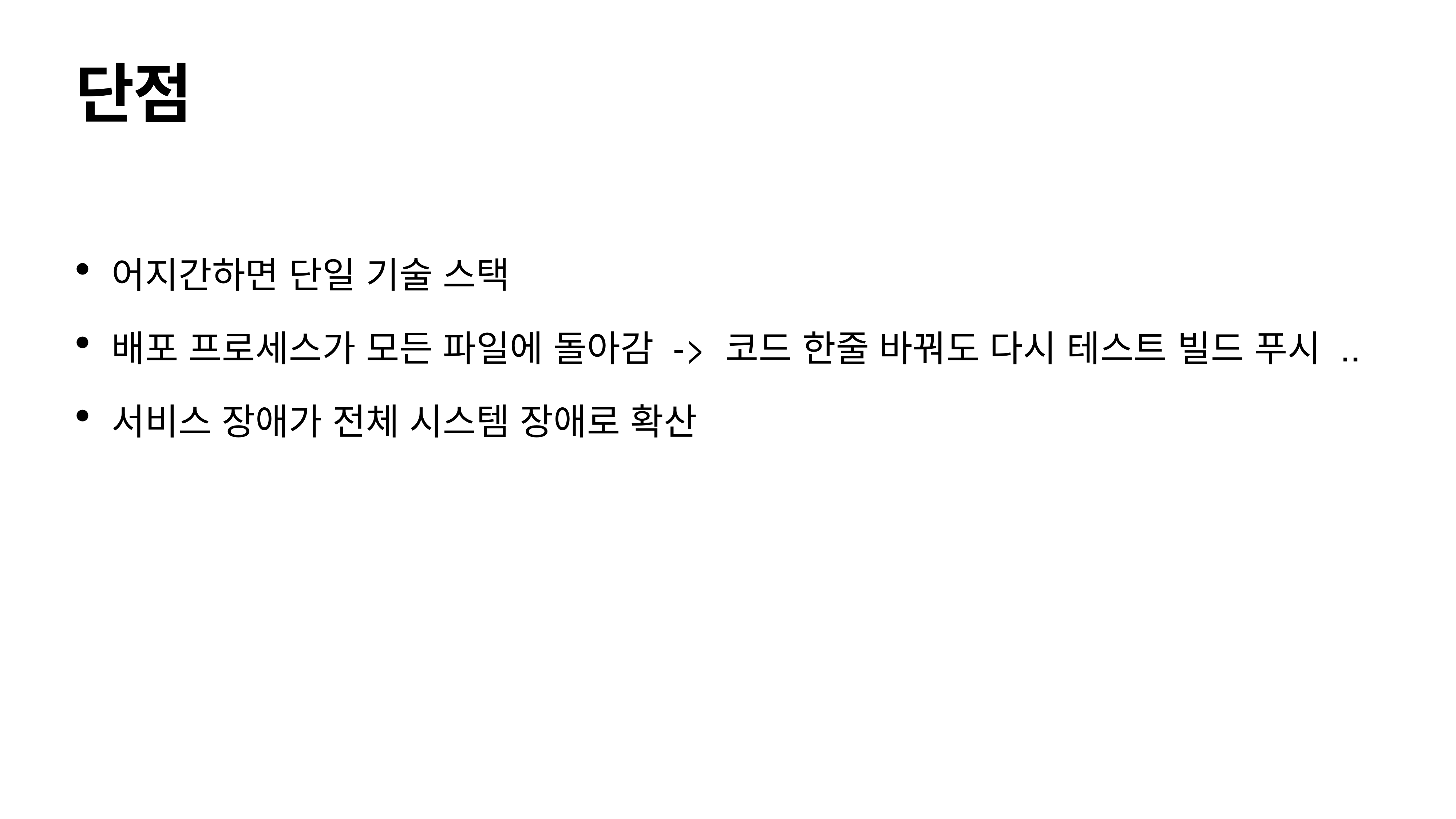

# 단점
어지간하면 단일 기술 스택
배포 프로세스가 모든 파일에 돌아감 -> 코드 한줄 바꿔도 다시 테스트 빌드 푸시 ..
서비스 장애가 전체 시스템 장애로 확산